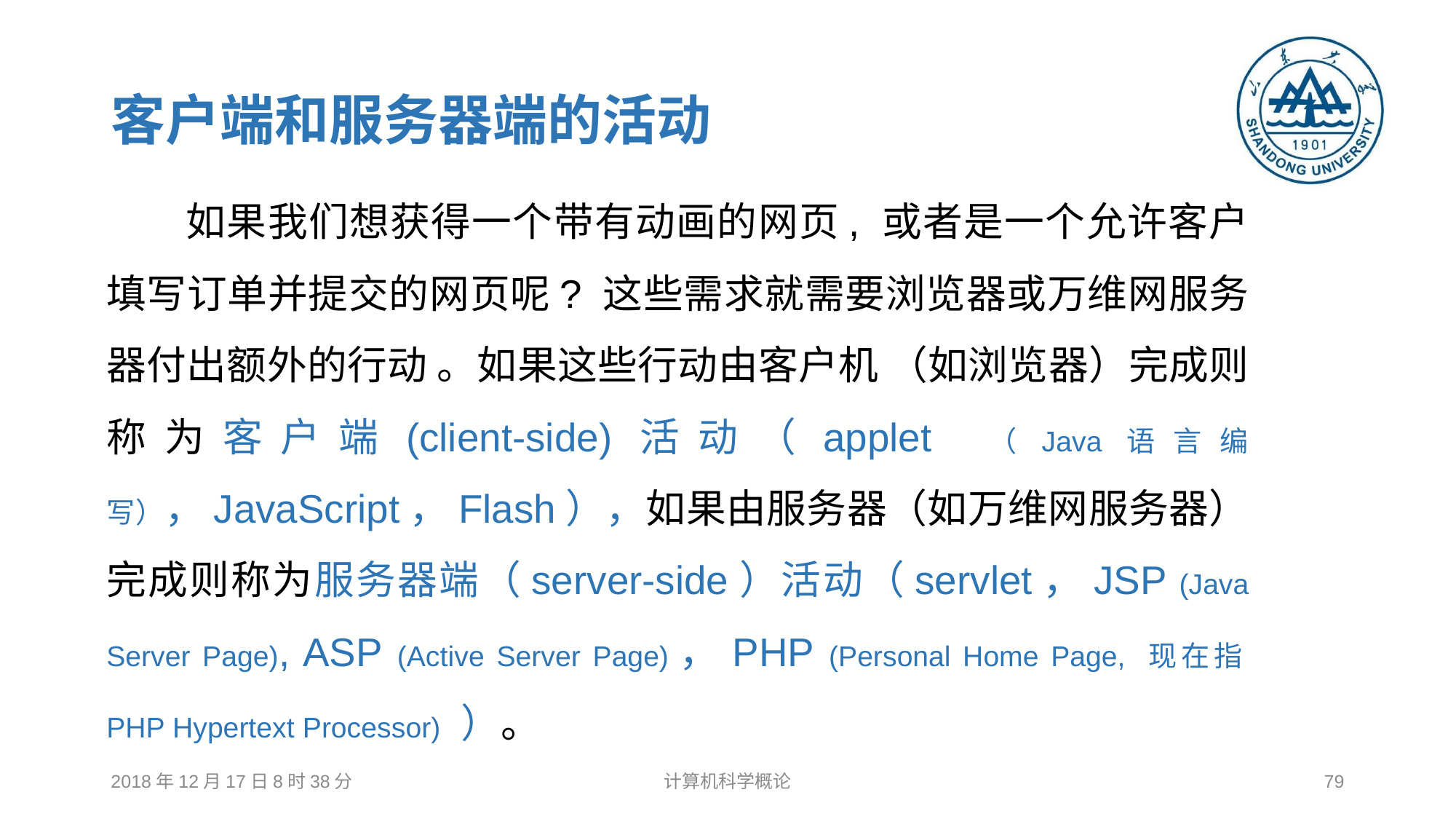

# 客户端和服务器端的活动
       如果我们想获得一个带有动画的网页, 或者是一个允许客户填写订单并提交的网页呢? 这些需求就需要浏览器或万维网服务器付出额外的行动 。如果这些行动由客户机 （如浏览器）完成则称为客户端(client-side)活动（applet （Java语言编写），JavaScript，Flash），如果由服务器（如万维网服务器）完成则称为服务器端（server-side）活动（servlet，JSP (Java Server Page), ASP (Active Server Page)，PHP (Personal Home Page, 现在指PHP Hypertext Processor) ）。
2018年12月17日8时38分
计算机科学概论
79